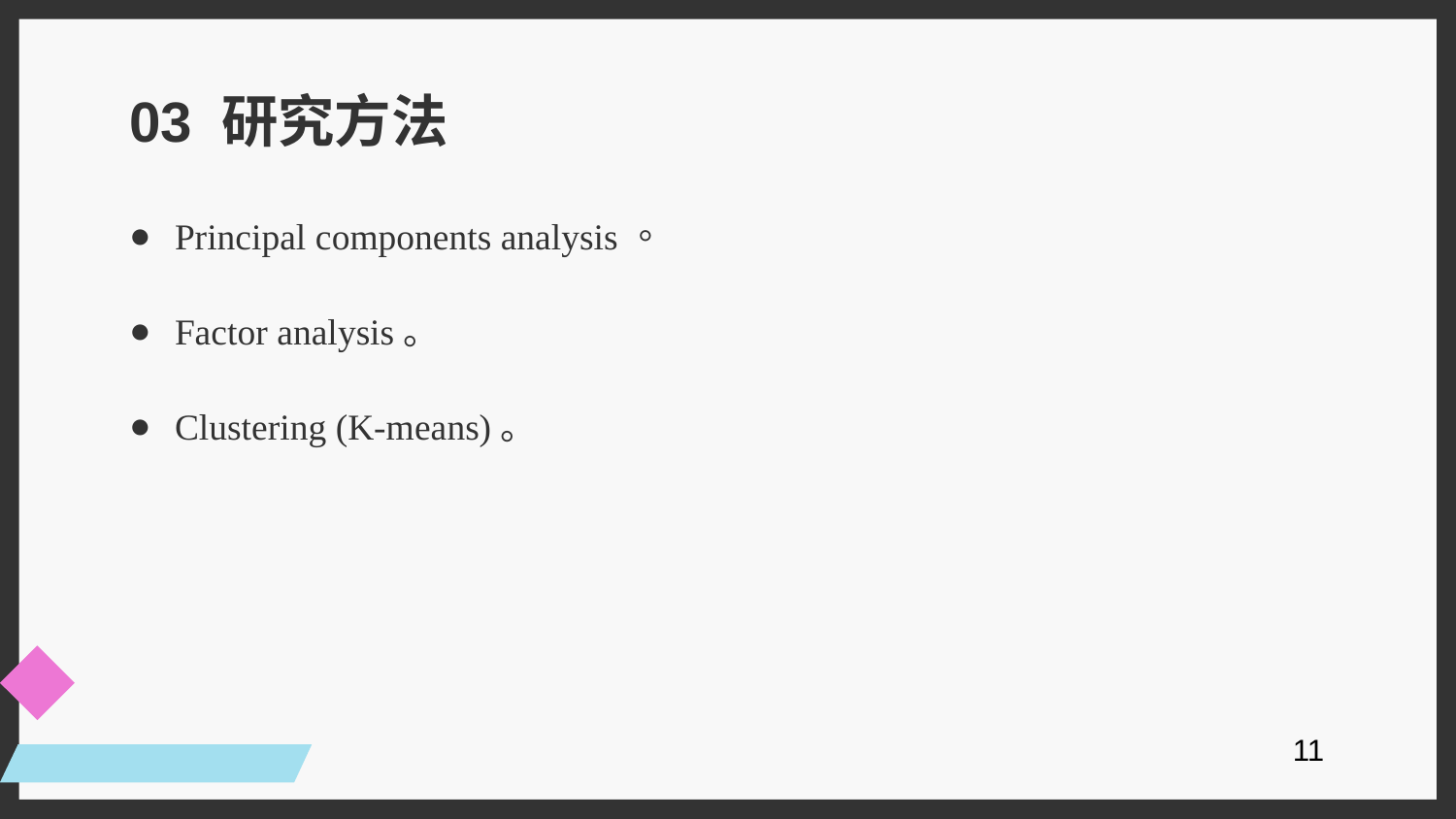

# 03 研究方法
Principal components analysis。
Factor analysis。
Clustering (K-means)。